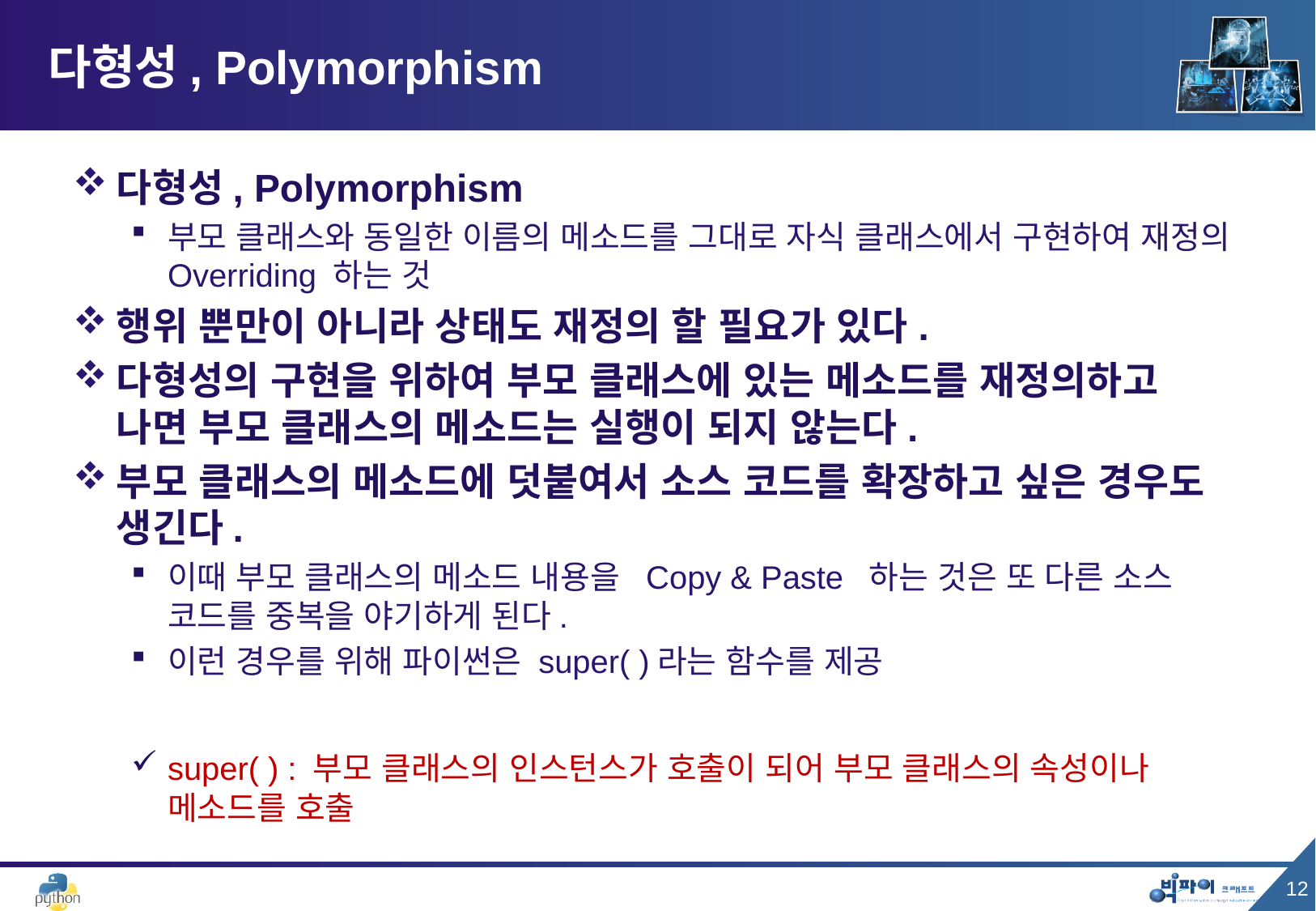

# 다형성, Polymorphism
다형성, Polymorphism
부모 클래스와 동일한 이름의 메소드를 그대로 자식 클래스에서 구현하여 재정의 Overriding 하는 것
행위 뿐만이 아니라 상태도 재정의 할 필요가 있다.
다형성의 구현을 위하여 부모 클래스에 있는 메소드를 재정의하고 나면 부모 클래스의 메소드는 실행이 되지 않는다.
부모 클래스의 메소드에 덧붙여서 소스 코드를 확장하고 싶은 경우도 생긴다.
이때 부모 클래스의 메소드 내용을  Copy & Paste  하는 것은 또 다른 소스 코드를 중복을 야기하게 된다.
이런 경우를 위해 파이썬은 super( )라는 함수를 제공

super( ) : 부모 클래스의 인스턴스가 호출이 되어 부모 클래스의 속성이나 메소드를 호출